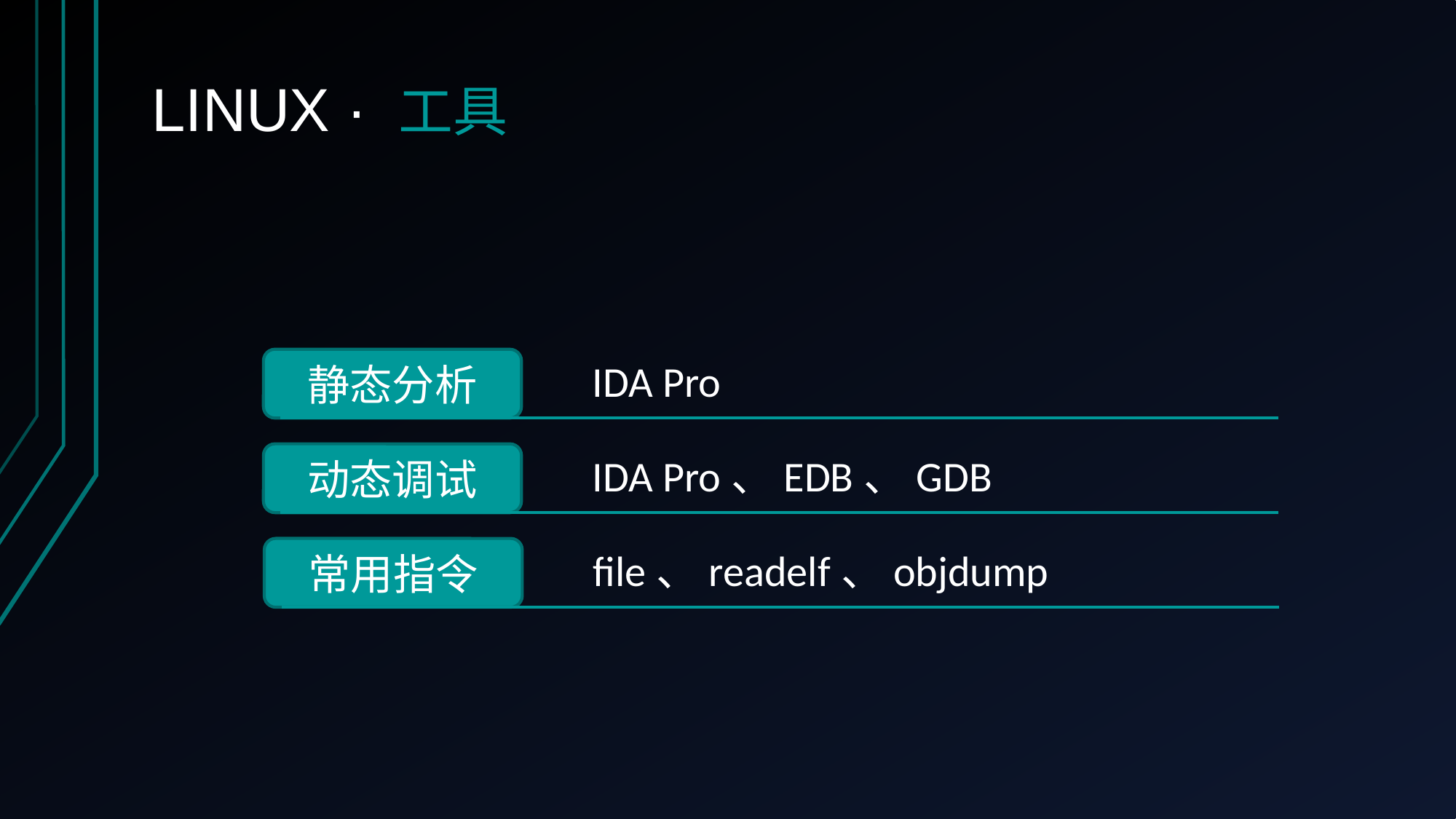

LINUX · 工具

静态分析
IDA Pro
动态调试
IDA Pro、EDB、GDB
常用指令
file、readelf、objdump